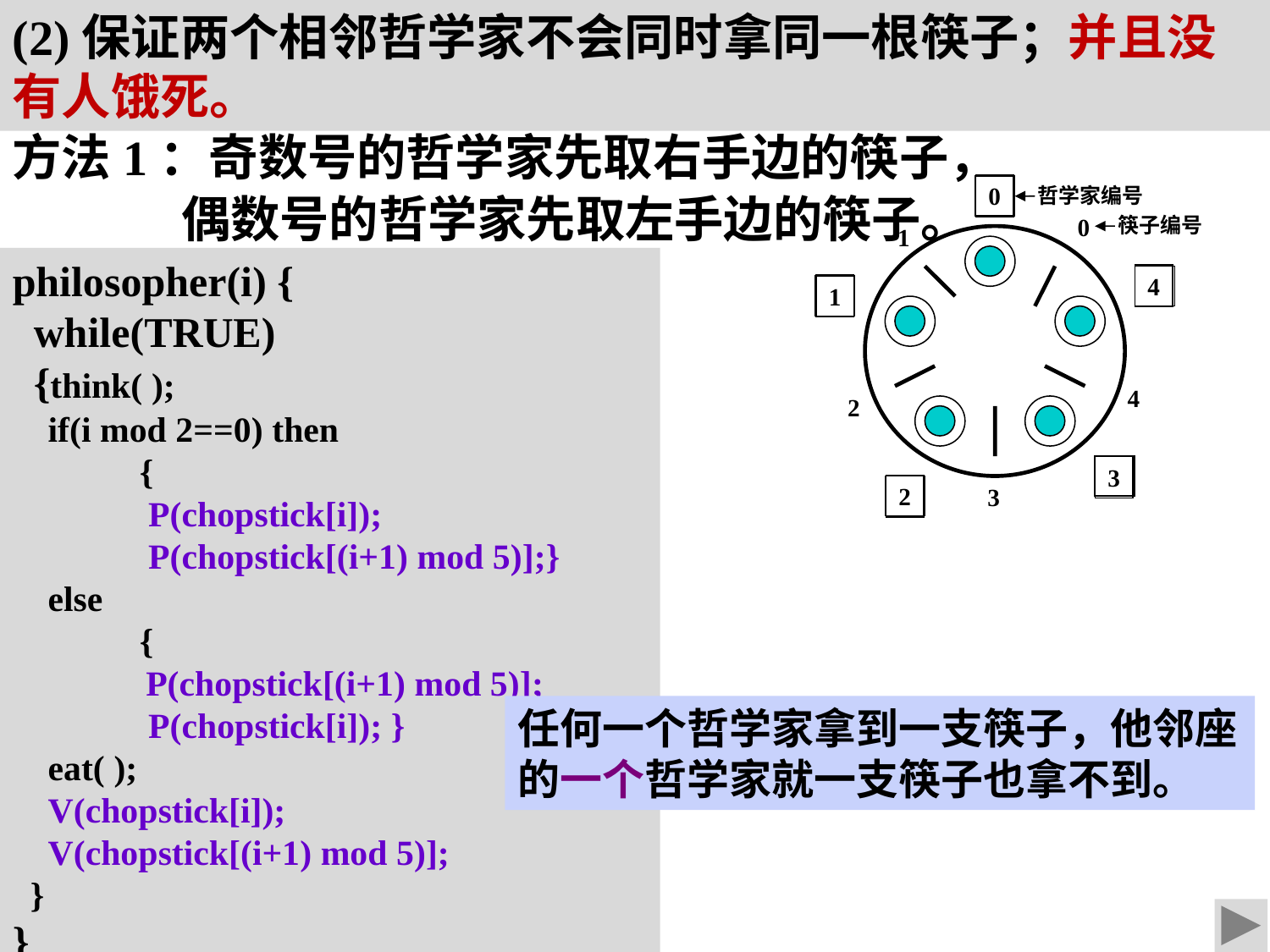

(2)保证两个相邻哲学家不会同时拿同一根筷子；并且没有人饿死。
方法1：奇数号的哲学家先取右手边的筷子，
              偶数号的哲学家先取左手边的筷子。
0

哲学家编号

0
筷子编号
1

4

1

4
2

3
2

3
philosopher(i) {
  while(TRUE)
  {think( );
    if(i mod 2==0) then
    	{
	 P(chopstick[i]);
    	 P(chopstick[(i+1) mod 5)];}
    else
	{
               P(chopstick[(i+1) mod 5)];
	 P(chopstick[i]); }
    eat( );
    V(chopstick[i]);
    V(chopstick[(i+1) mod 5)];
  }
}
任何一个哲学家拿到一支筷子，他邻座的一个哲学家就一支筷子也拿不到。
2021/9/29